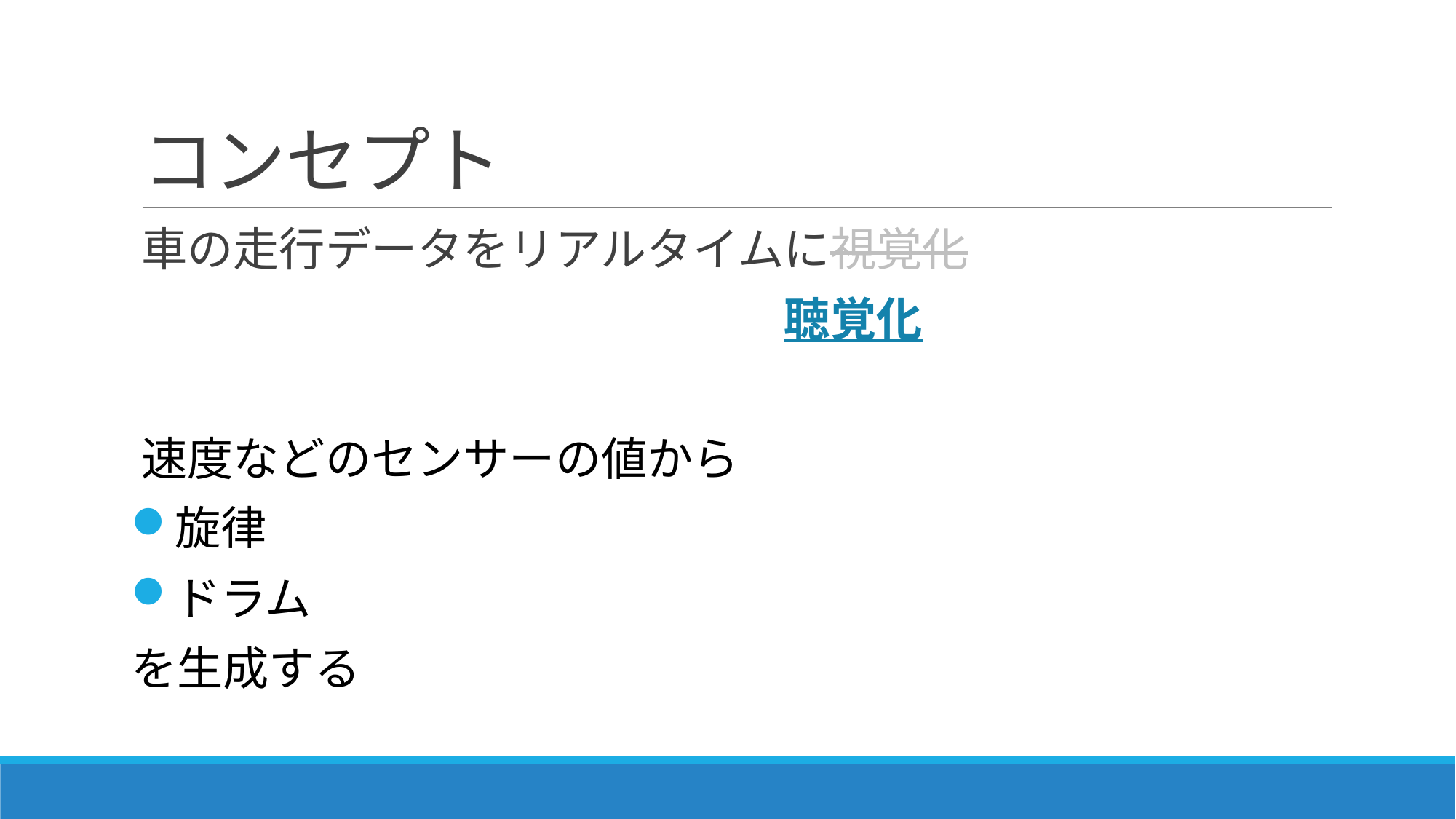

# コンセプト
車の走行データをリアルタイムに視覚化
                                                             聴覚化

速度などのセンサーの値から
旋律
ドラム
を生成する